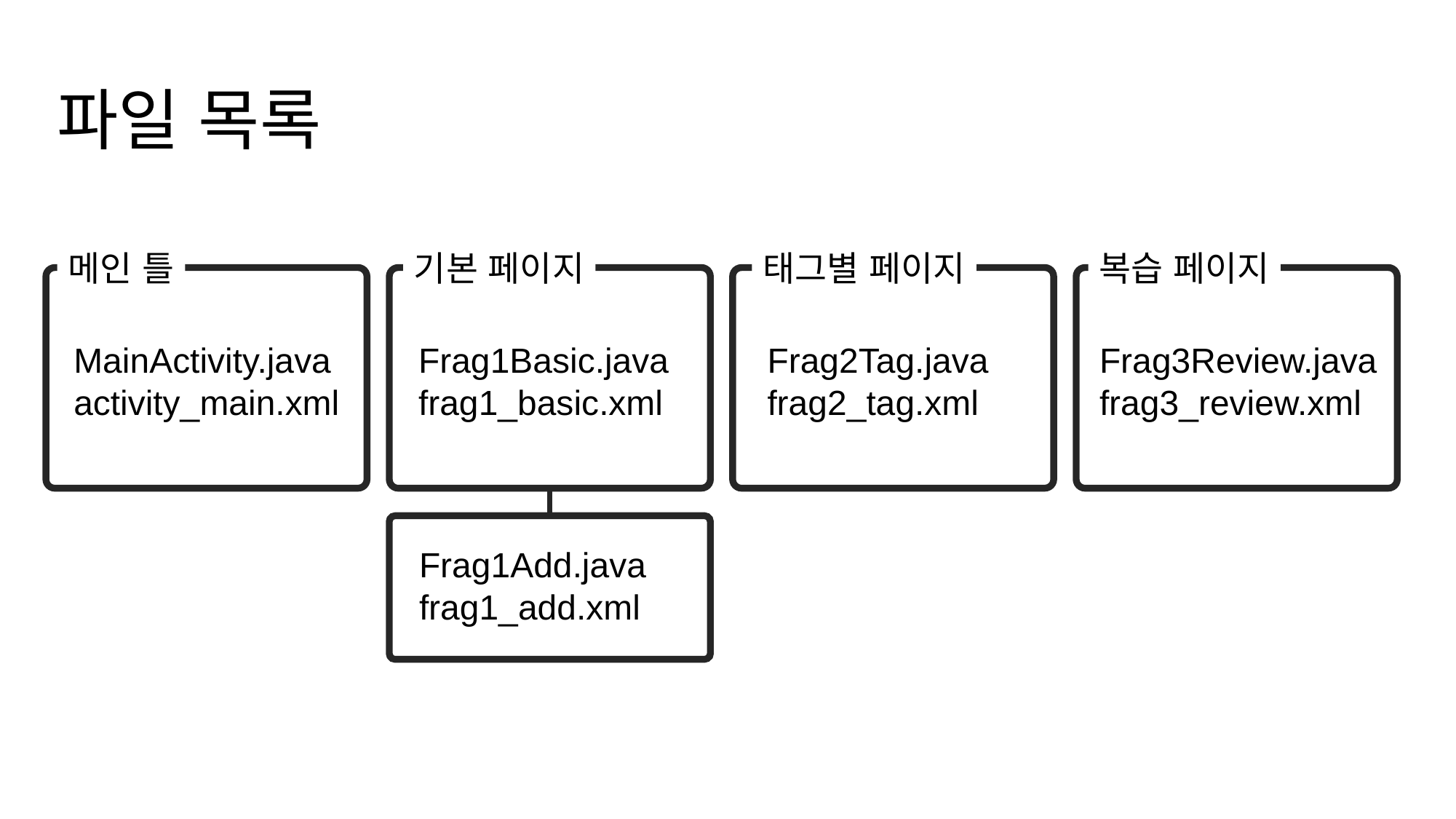

# 파일 목록
메인 틀
기본 페이지
태그별 페이지
복습 페이지

MainActivity.java
activity_main.xml

Frag1Basic.java
frag1_basic.xml

Frag2Tag.java
frag2_tag.xml

Frag3Review.java
frag3_review.xml

Frag1Add.java
frag1_add.xml